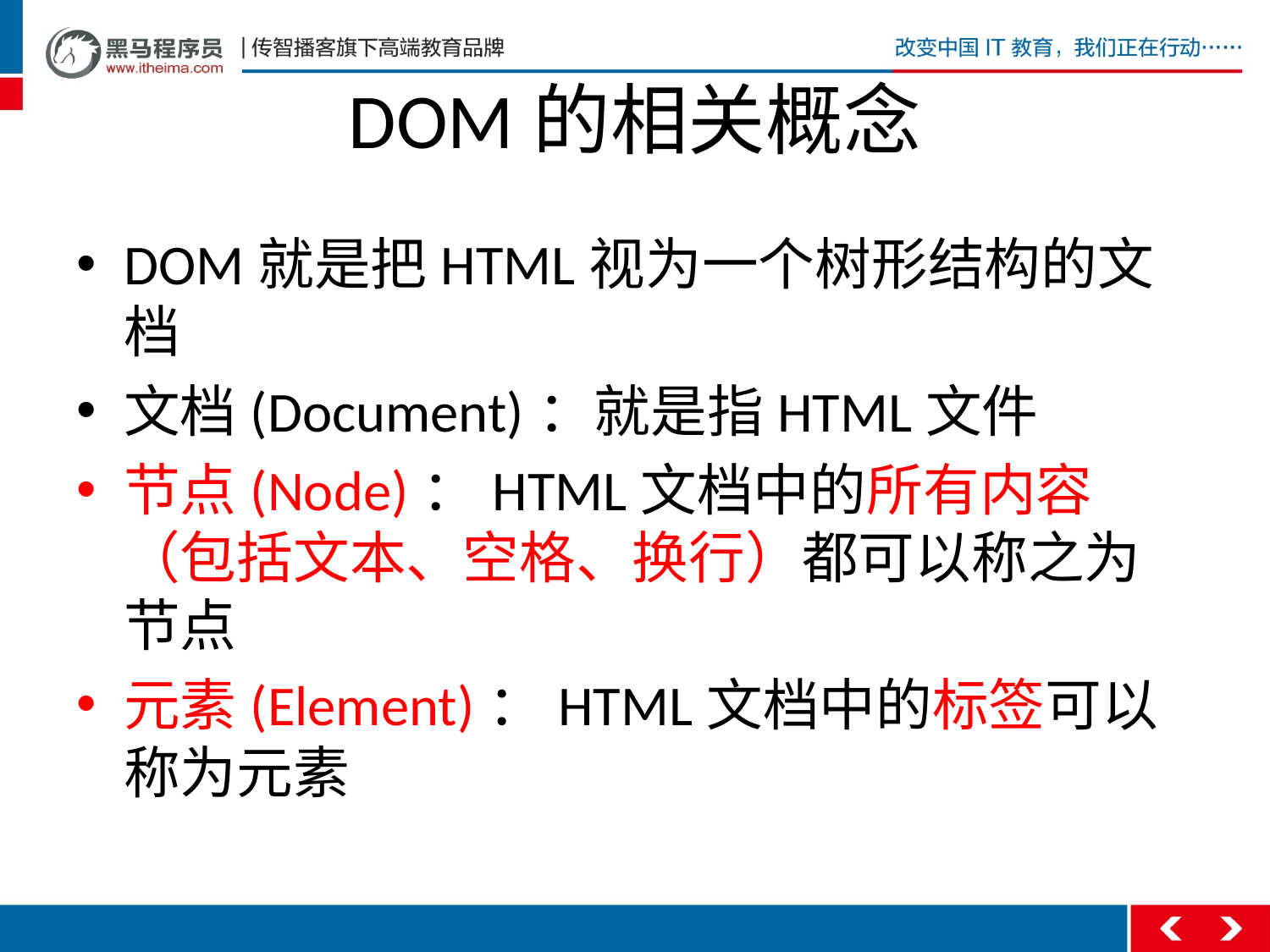

# DOM的相关概念
DOM就是把HTML视为一个树形结构的文档
文档(Document)：就是指HTML文件
节点(Node)：HTML文档中的所有内容（包括文本、空格、换行）都可以称之为节点
元素(Element)：HTML文档中的标签可以称为元素